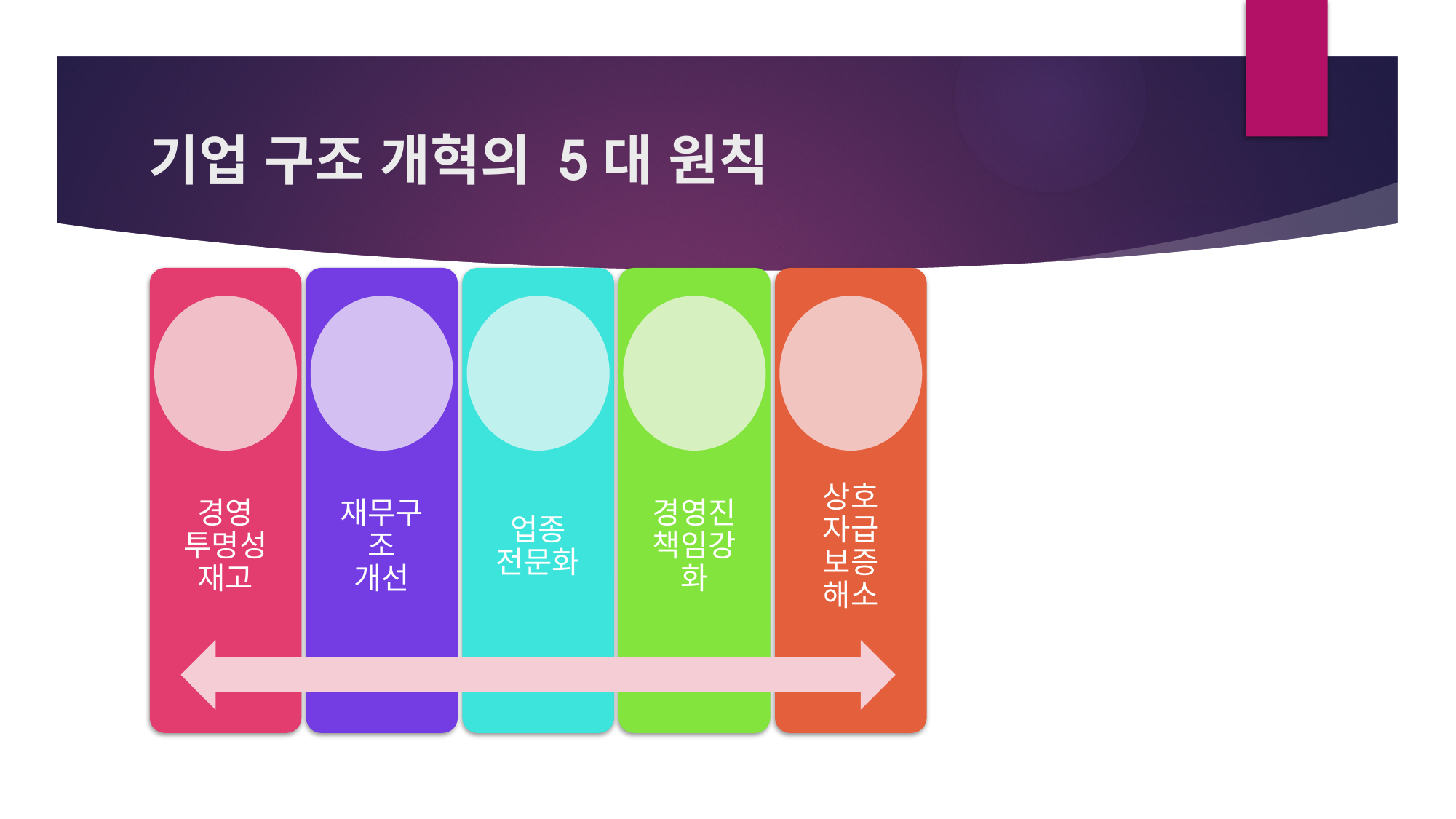

# 기업 구조 개혁의 5대 원칙
경영
투명성 재고
재무구조
개선
업종
전문화
경영진
책임강화
상호 자급
보증 해소